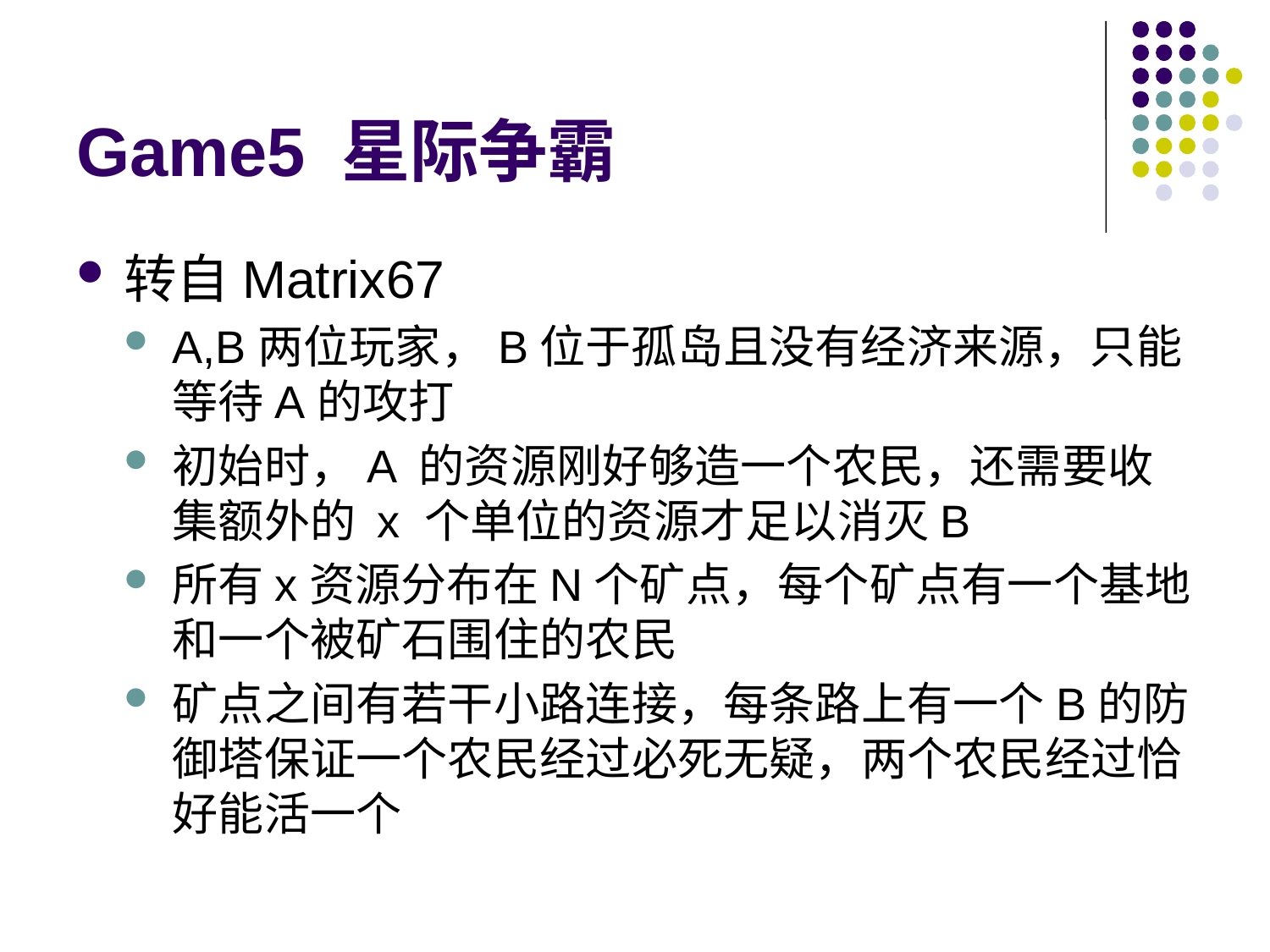

# Game5 星际争霸
转自Matrix67
A,B两位玩家，B位于孤岛且没有经济来源，只能等待A的攻打
初始时，A 的资源刚好够造一个农民，还需要收集额外的 x 个单位的资源才足以消灭B
所有x资源分布在N个矿点，每个矿点有一个基地和一个被矿石围住的农民
矿点之间有若干小路连接，每条路上有一个B的防御塔保证一个农民经过必死无疑，两个农民经过恰好能活一个